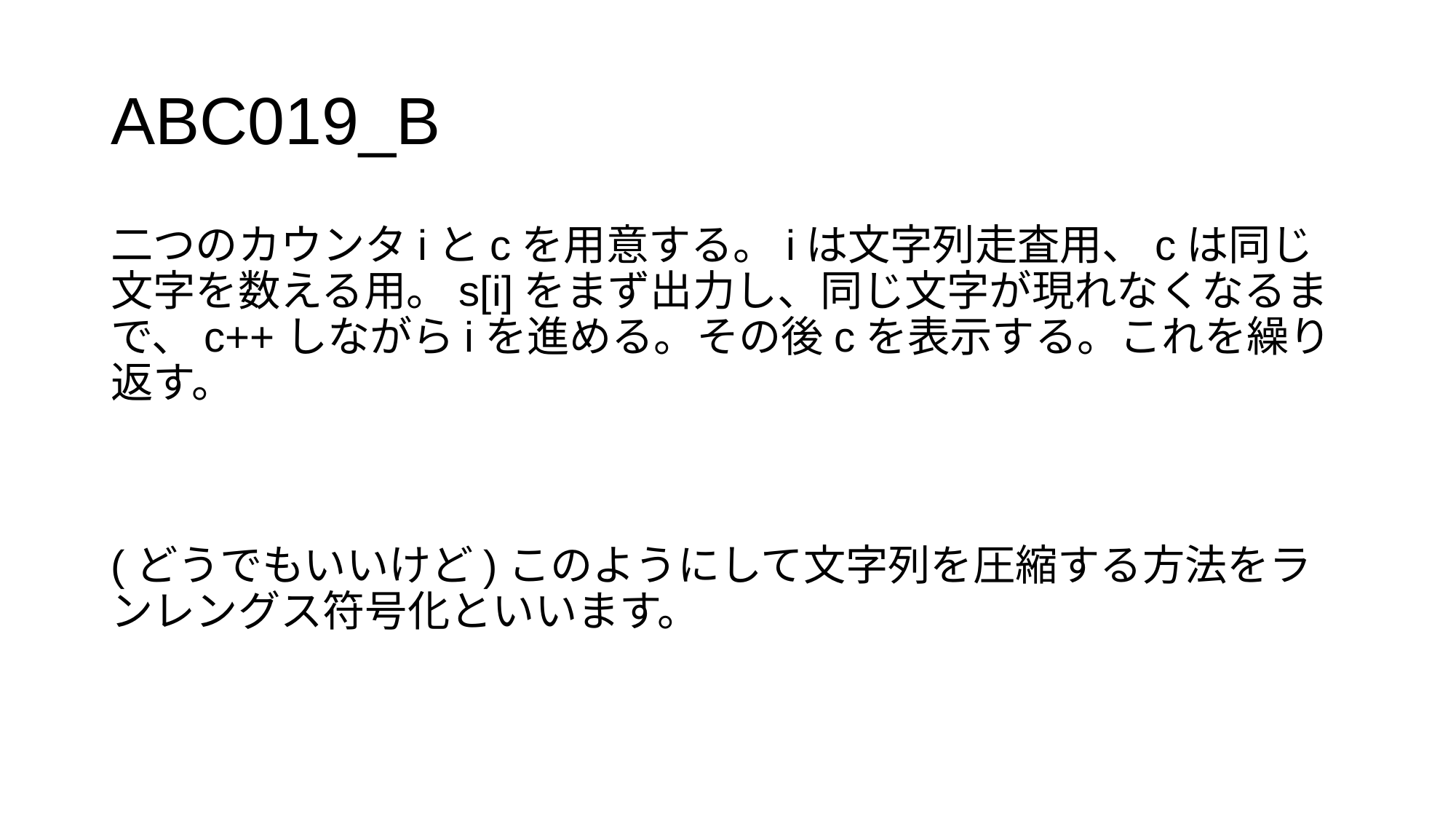

# ABC019_B
二つのカウンタiとcを用意する。iは文字列走査用、cは同じ文字を数える用。s[i]をまず出力し、同じ文字が現れなくなるまで、c++しながらiを進める。その後cを表示する。これを繰り返す。

(どうでもいいけど)このようにして文字列を圧縮する方法をランレングス符号化といいます。